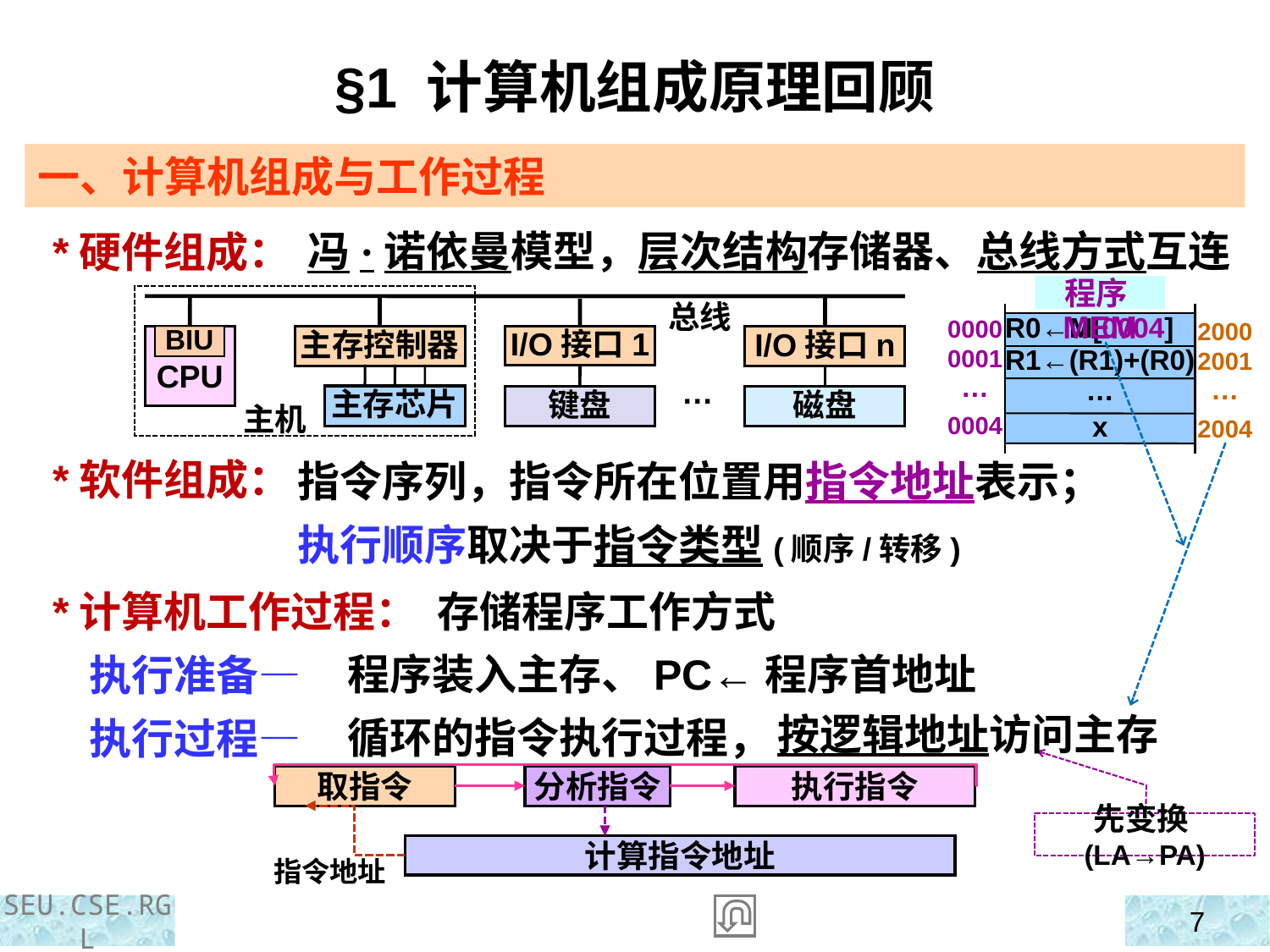

§1 计算机组成原理回顾
一、计算机组成与工作过程
 *硬件组成：

 *软件组成：

 *计算机工作过程：
    执行准备—
    执行过程—
冯·诺依曼模型，层次结构存储器、总线方式互连
程序MEM

总线
CPU
主存控制器
BIU
I/O接口1
I/O接口n
…
主存芯片
键盘
磁盘
主机
0000
0001
…
0004
R0←M[0004]
R1←(R1)+(R0)
…
x
2000
2001
…
2004
指令序列，指令所在位置用指令地址表示；
执行顺序取决于指令类型(顺序/转移)
存储程序工作方式
程序装入主存、PC←程序首地址
循环的指令执行过程，
按逻辑地址访问主存
取指令
分析指令
执行指令
计算指令地址
指令地址
先变换(LA→PA)
SEU.CSE.RGL

7